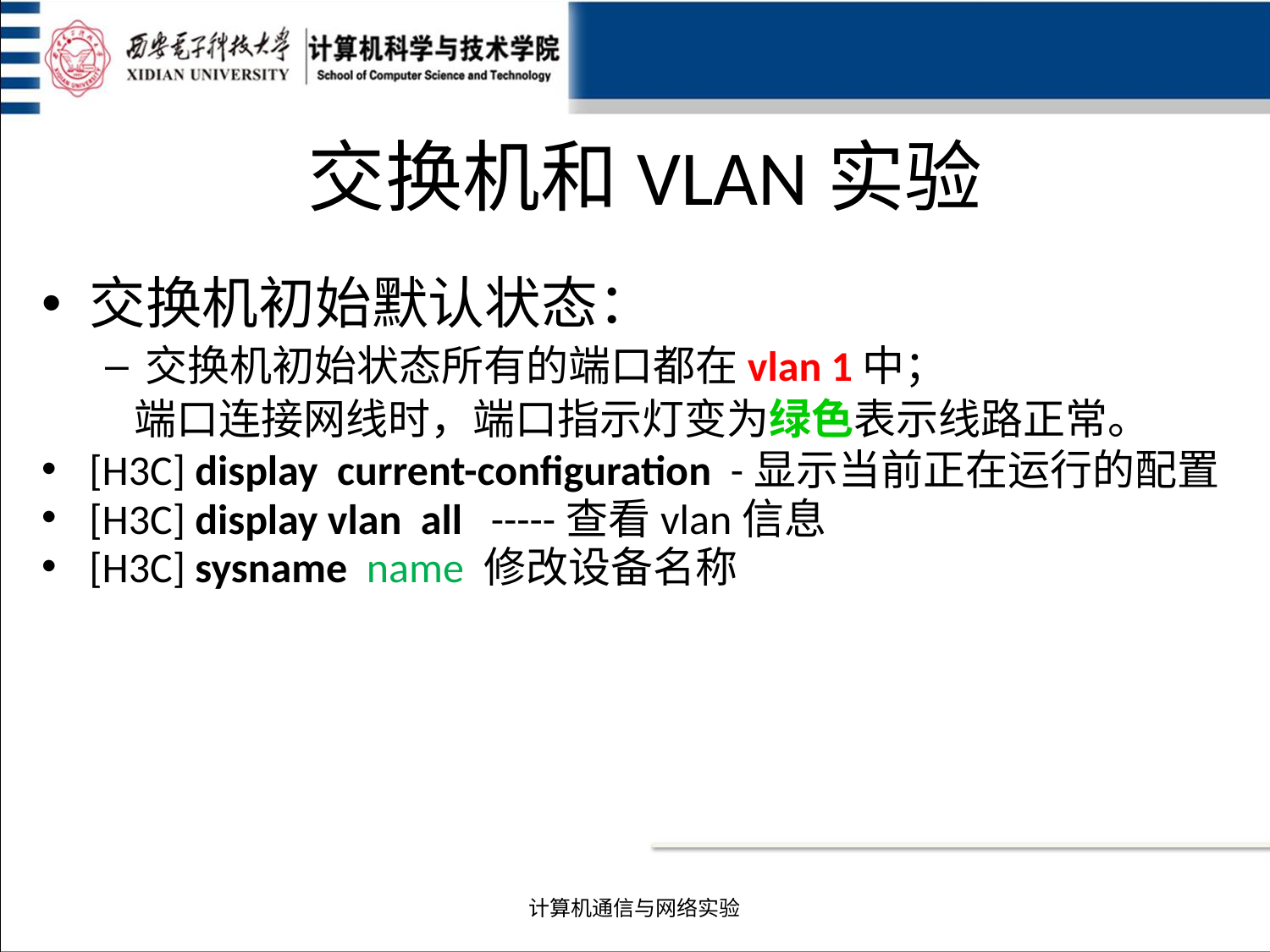

# 交换机和VLAN实验
交换机初始默认状态：
交换机初始状态所有的端口都在vlan 1中；
  端口连接网线时，端口指示灯变为绿色表示线路正常。
[H3C] display  current-configuration  -显示当前正在运行的配置
[H3C] display vlan  all   -----查看vlan信息
[H3C] sysname  name 修改设备名称
计算机通信与网络实验